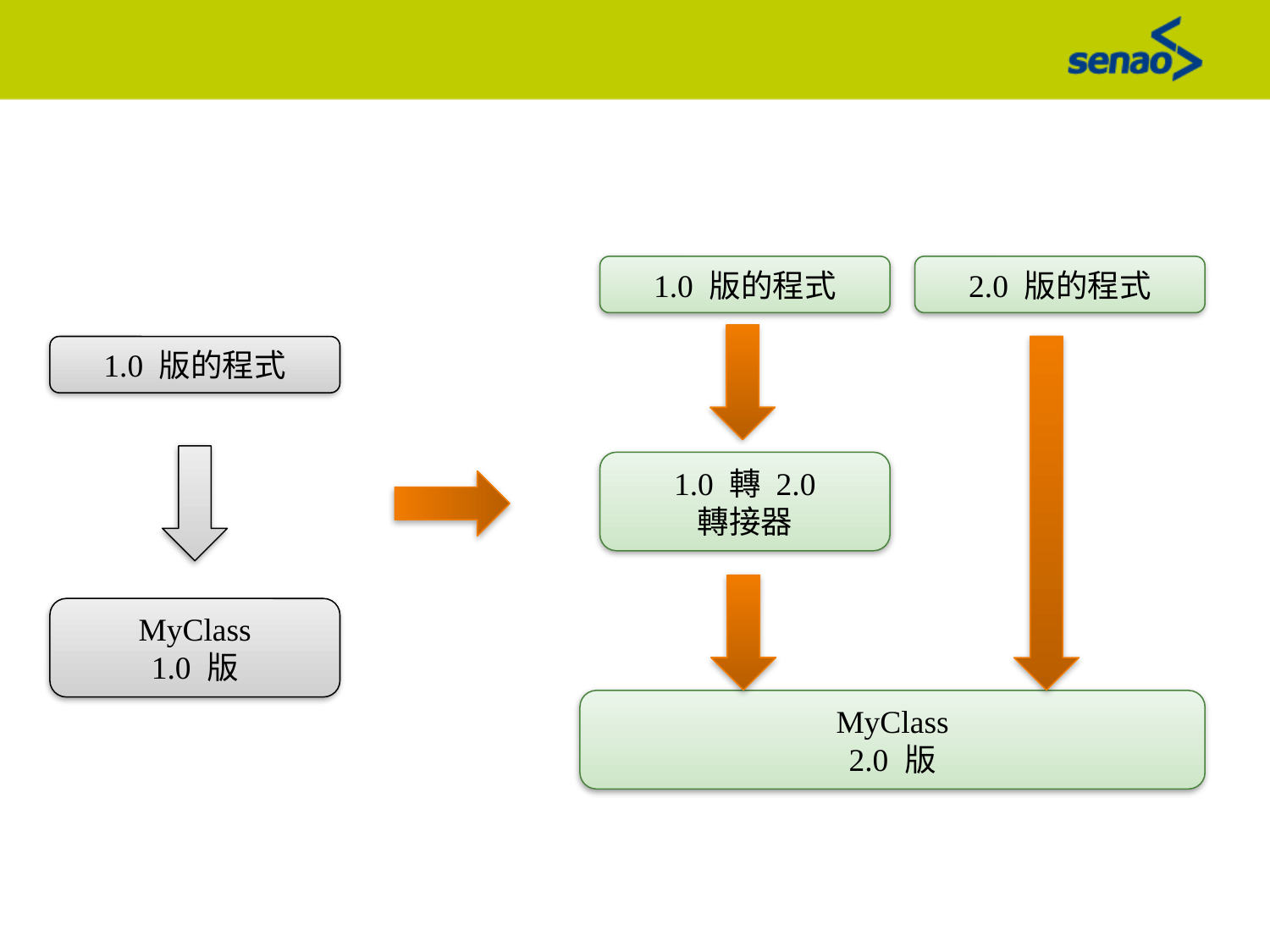

1.0 版的程式
2.0 版的程式

1.0 版的程式

1.0 轉 2.0
轉接器

MyClass
1.0 版
MyClass
2.0 版